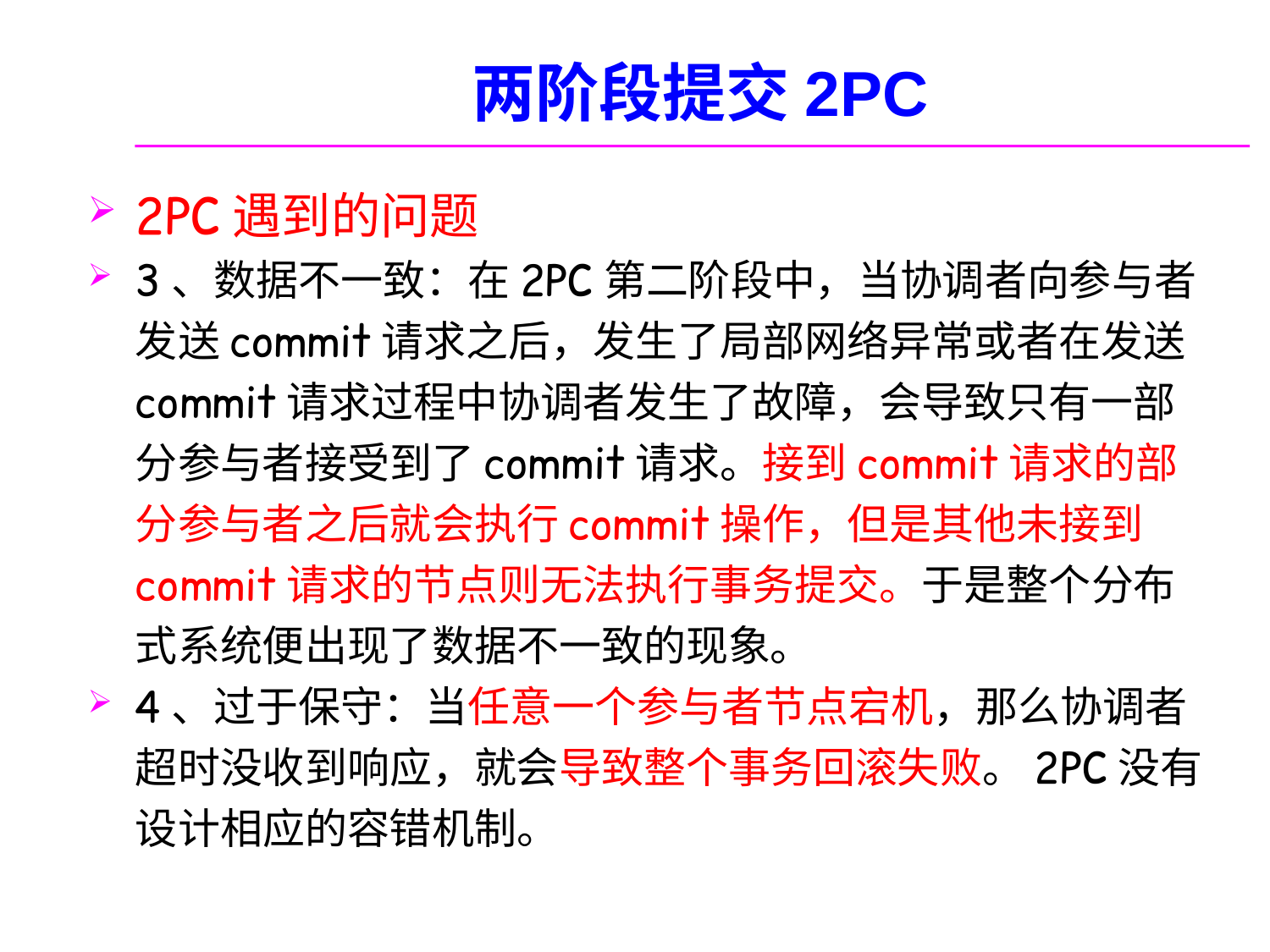

# 两阶段提交2PC
2PC遇到的问题
3、数据不一致：在2PC第二阶段中，当协调者向参与者发送commit请求之后，发生了局部网络异常或者在发送commit请求过程中协调者发生了故障，会导致只有一部分参与者接受到了commit请求。接到commit请求的部分参与者之后就会执行commit操作，但是其他未接到commit请求的节点则无法执行事务提交。于是整个分布式系统便出现了数据不一致的现象。
4、过于保守：当任意一个参与者节点宕机，那么协调者超时没收到响应，就会导致整个事务回滚失败。2PC没有设计相应的容错机制。

32